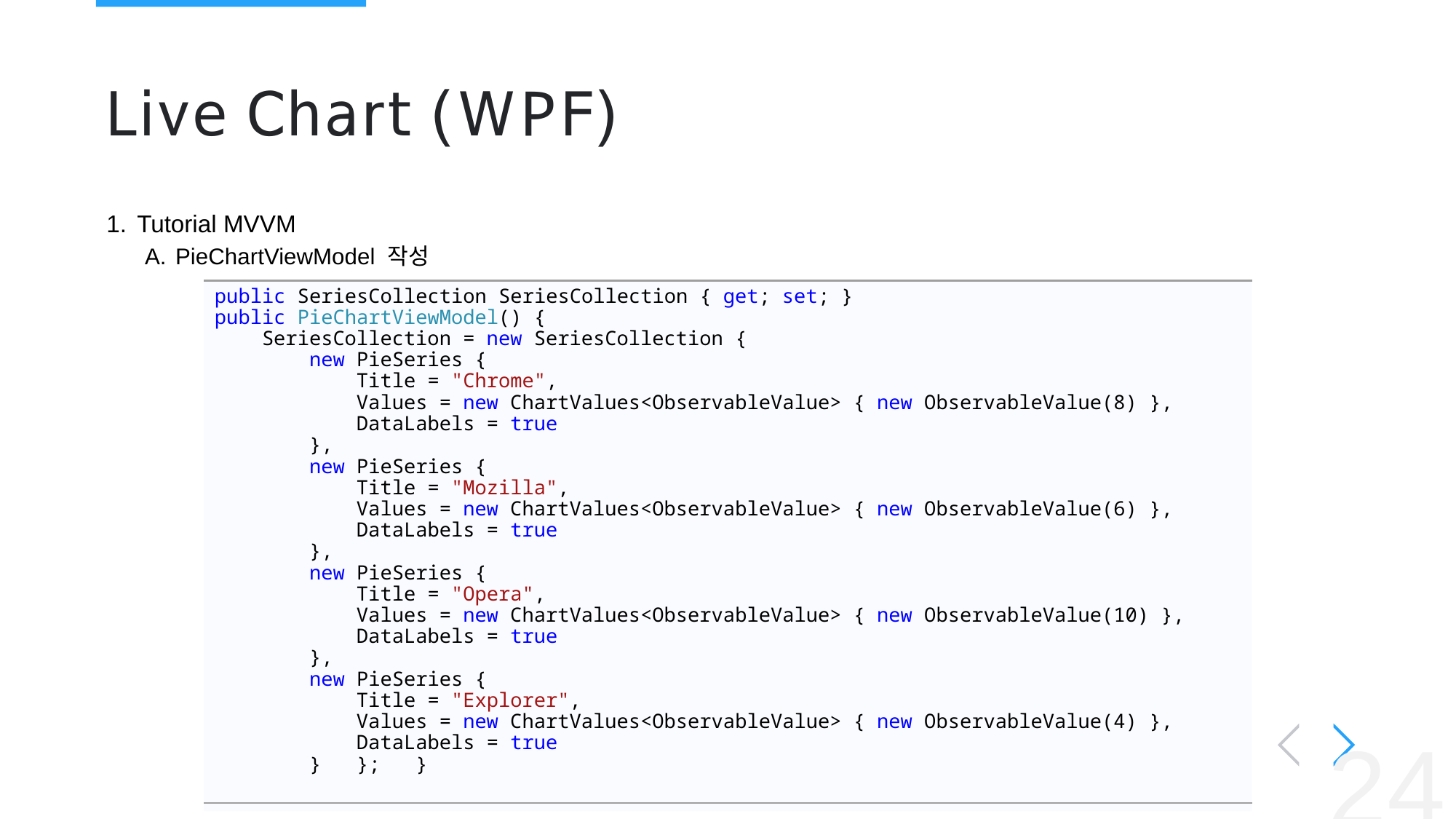

# Live Chart (WPF)
Tutorial MVVM
PieChartViewModel 작성

public SeriesCollection SeriesCollection { get; set; }
public PieChartViewModel() {
    SeriesCollection = new SeriesCollection {
        new PieSeries {
            Title = "Chrome",
            Values = new ChartValues<ObservableValue> { new ObservableValue(8) },
            DataLabels = true
        },
        new PieSeries {
            Title = "Mozilla",
            Values = new ChartValues<ObservableValue> { new ObservableValue(6) },
            DataLabels = true
        },
        new PieSeries {
            Title = "Opera",
            Values = new ChartValues<ObservableValue> { new ObservableValue(10) },
            DataLabels = true
        },
        new PieSeries {
            Title = "Explorer",
            Values = new ChartValues<ObservableValue> { new ObservableValue(4) },
            DataLabels = true
        }   };   }
24